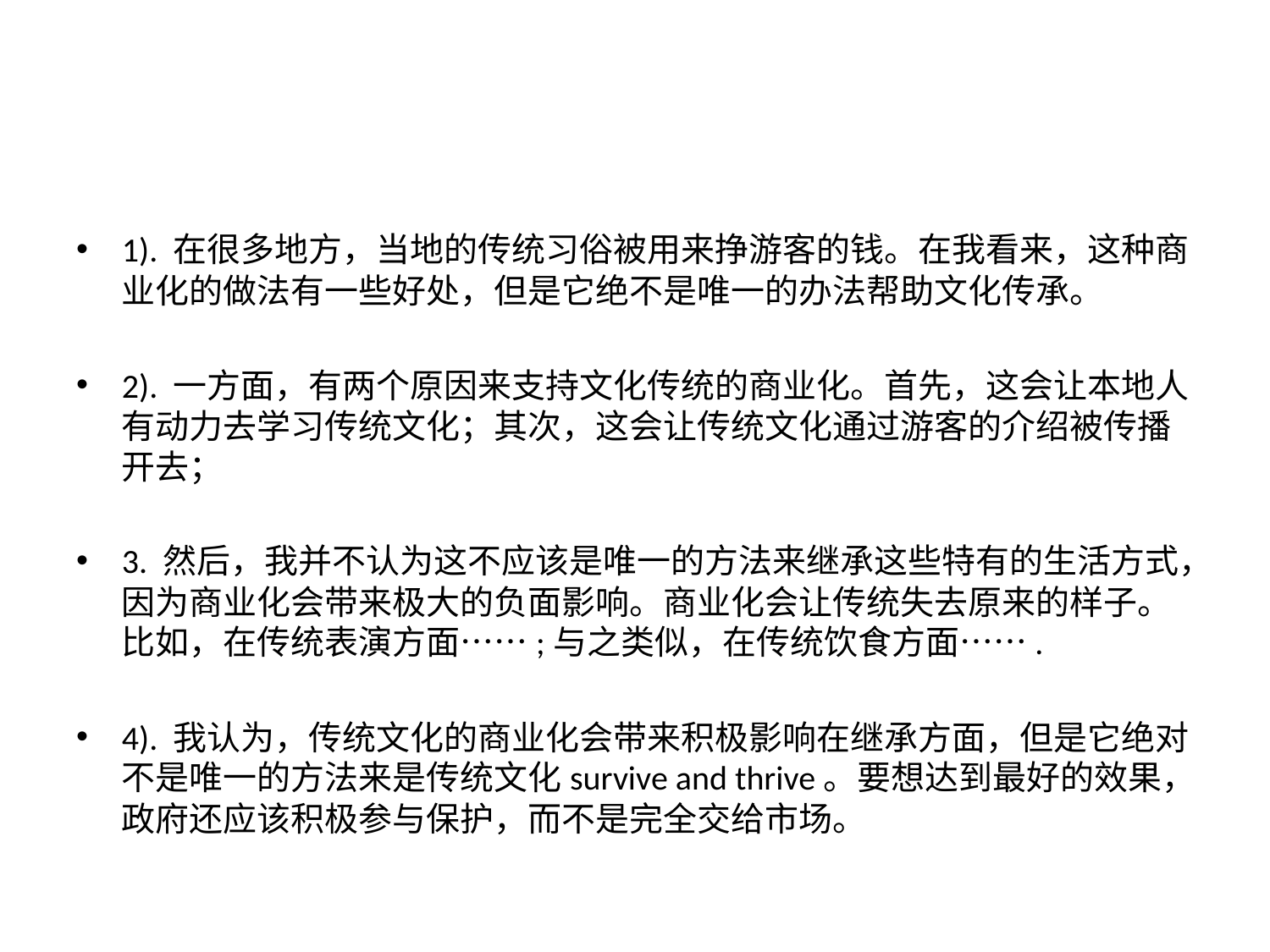

#
1). 在很多地方，当地的传统习俗被用来挣游客的钱。在我看来，这种商业化的做法有一些好处，但是它绝不是唯一的办法帮助文化传承。

2). 一方面，有两个原因来支持文化传统的商业化。首先，这会让本地人有动力去学习传统文化；其次，这会让传统文化通过游客的介绍被传播开去；

3. 然后，我并不认为这不应该是唯一的方法来继承这些特有的生活方式，因为商业化会带来极大的负面影响。商业化会让传统失去原来的样子。比如，在传统表演方面……;与之类似，在传统饮食方面…….

4). 我认为，传统文化的商业化会带来积极影响在继承方面，但是它绝对不是唯一的方法来是传统文化survive and thrive。要想达到最好的效果，政府还应该积极参与保护，而不是完全交给市场。